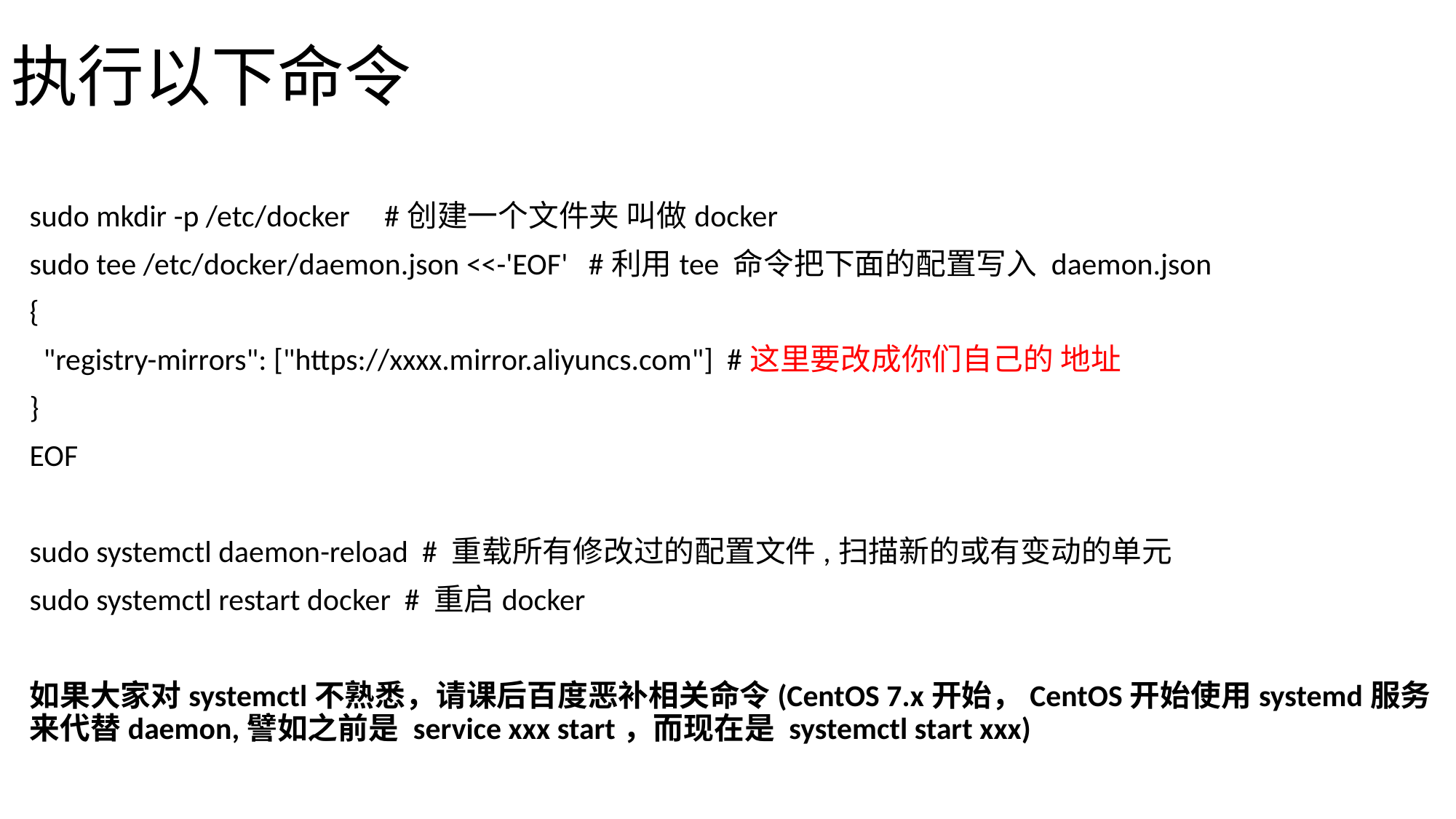

# 执行以下命令
sudo mkdir -p /etc/docker     #创建一个文件夹 叫做docker
sudo tee /etc/docker/daemon.json <<-'EOF'   #利用tee 命令把下面的配置写入 daemon.json
{
  "registry-mirrors": ["https://xxxx.mirror.aliyuncs.com"]  #这里要改成你们自己的 地址
}
EOF

sudo systemctl daemon-reload  # 重载所有修改过的配置文件,扫描新的或有变动的单元
sudo systemctl restart docker  # 重启docker

如果大家对systemctl不熟悉，请课后百度恶补相关命令(CentOS 7.x开始，CentOS开始使用systemd服务来代替daemon,譬如之前是 service xxx start，而现在是 systemctl start xxx)